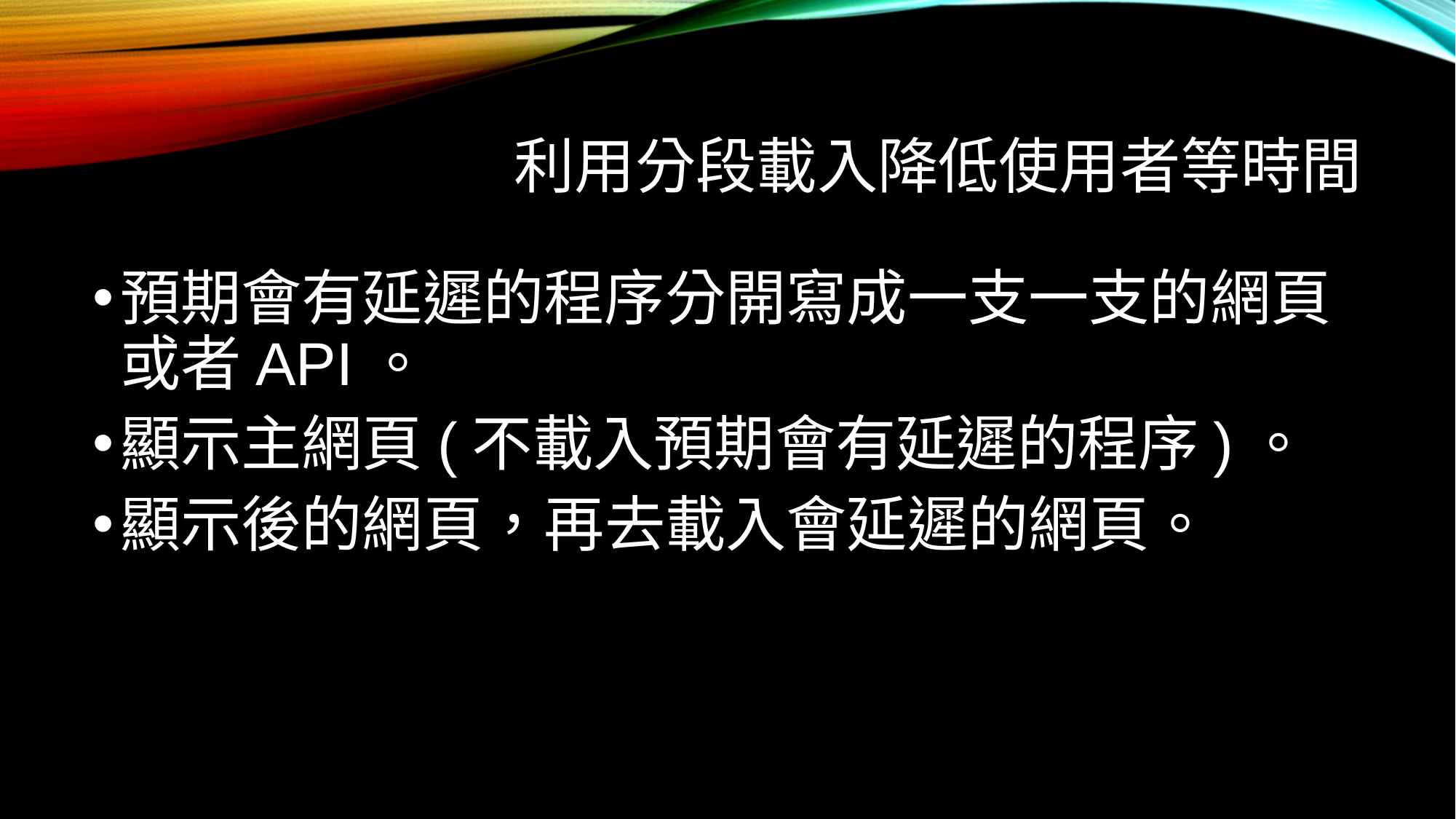

# 利用分段載入降低使用者等時間
預期會有延遲的程序分開寫成一支一支的網頁或者API。
顯示主網頁(不載入預期會有延遲的程序)。
顯示後的網頁，再去載入會延遲的網頁。